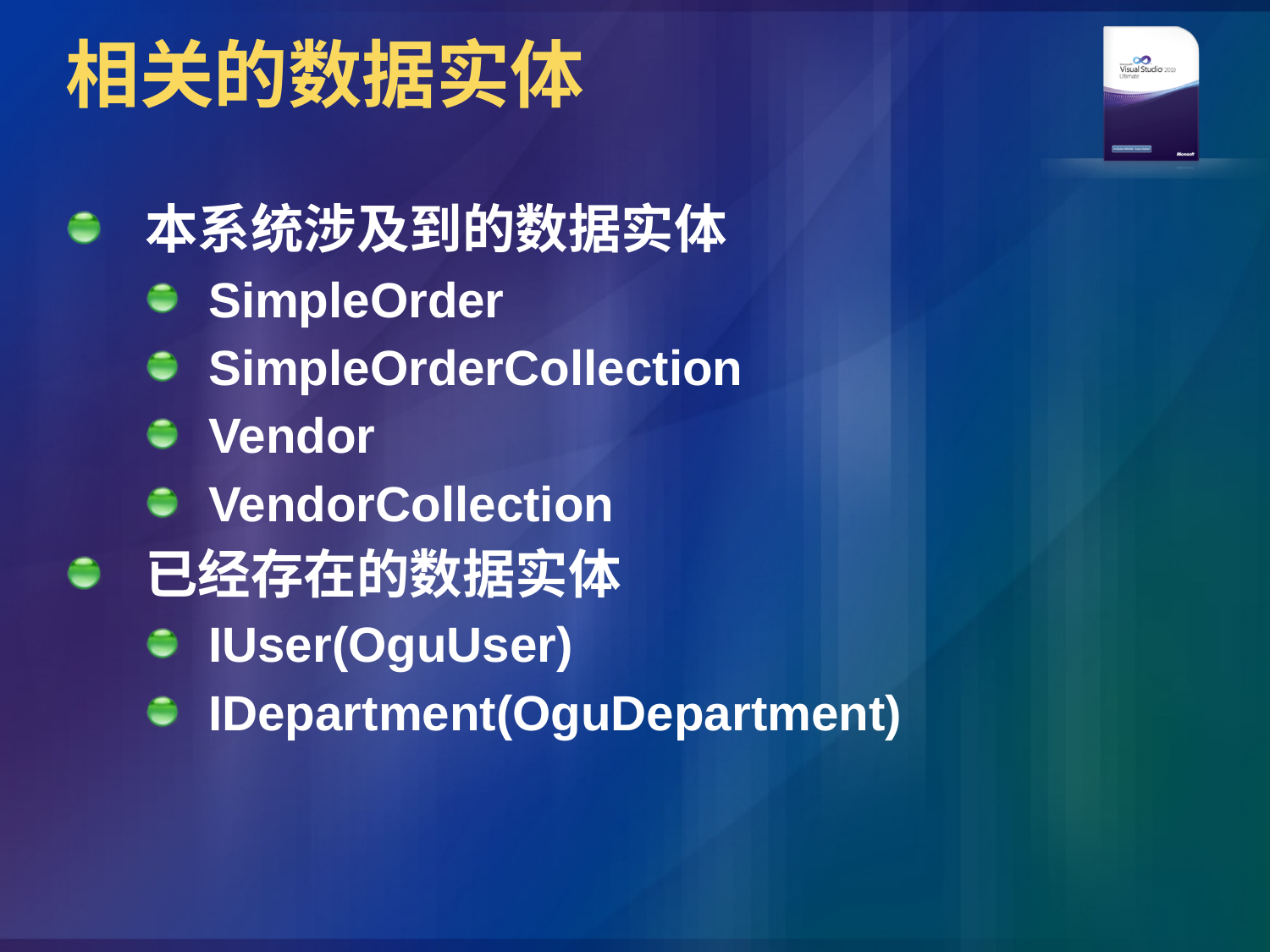

# 相关的数据实体
本系统涉及到的数据实体
SimpleOrder
SimpleOrderCollection
Vendor
VendorCollection
已经存在的数据实体
IUser(OguUser)
IDepartment(OguDepartment)